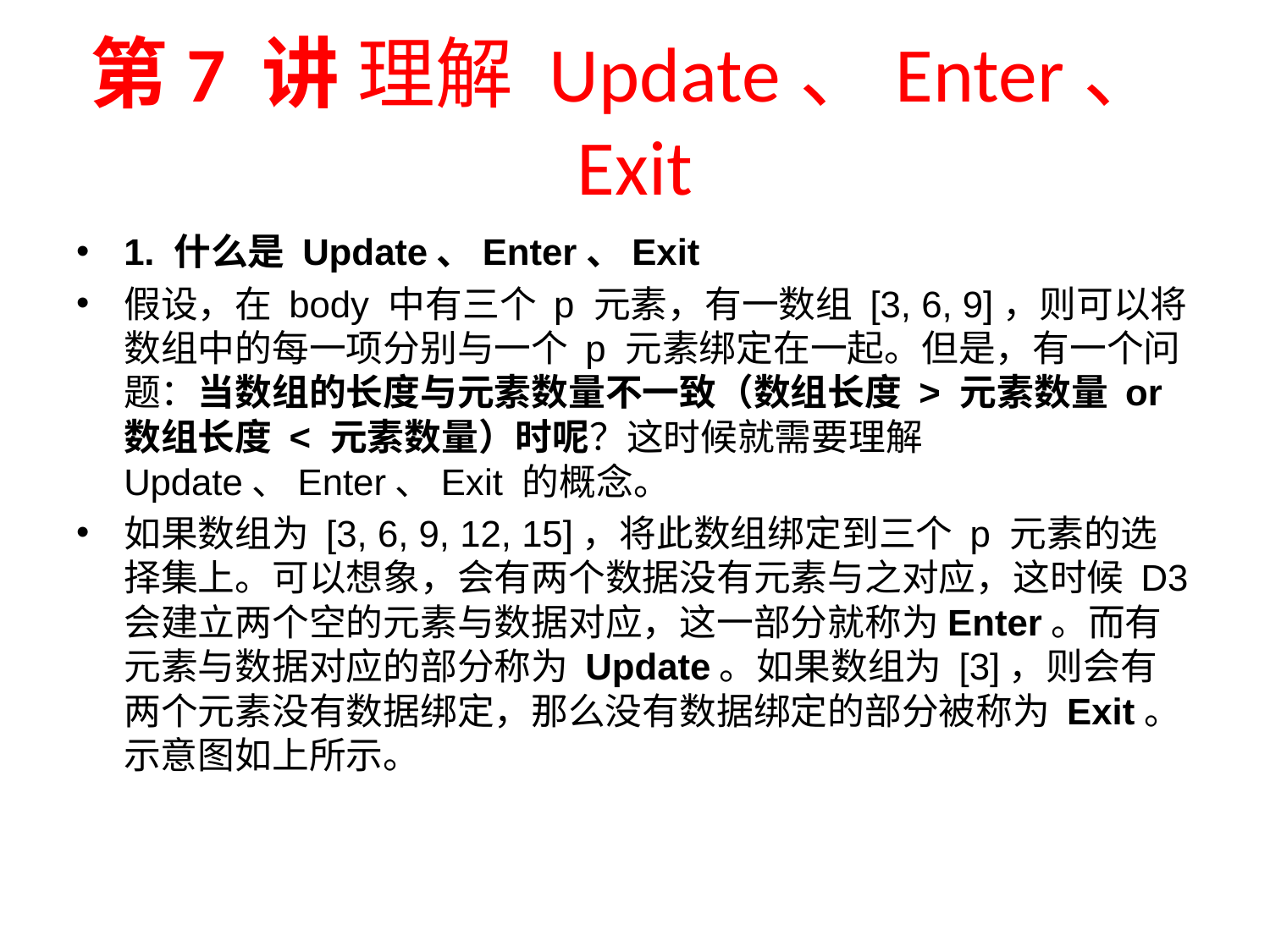

# 第7 讲 理解 Update、Enter、Exit
1. 什么是 Update、Enter、Exit
假设，在 body 中有三个 p 元素，有一数组 [3, 6, 9]，则可以将数组中的每一项分别与一个 p 元素绑定在一起。但是，有一个问题：当数组的长度与元素数量不一致（数组长度 > 元素数量 or 数组长度 < 元素数量）时呢？这时候就需要理解 Update、Enter、Exit 的概念。
如果数组为 [3, 6, 9, 12, 15]，将此数组绑定到三个 p 元素的选择集上。可以想象，会有两个数据没有元素与之对应，这时候 D3 会建立两个空的元素与数据对应，这一部分就称为Enter。而有元素与数据对应的部分称为 Update。如果数组为 [3]，则会有两个元素没有数据绑定，那么没有数据绑定的部分被称为 Exit。示意图如上所示。